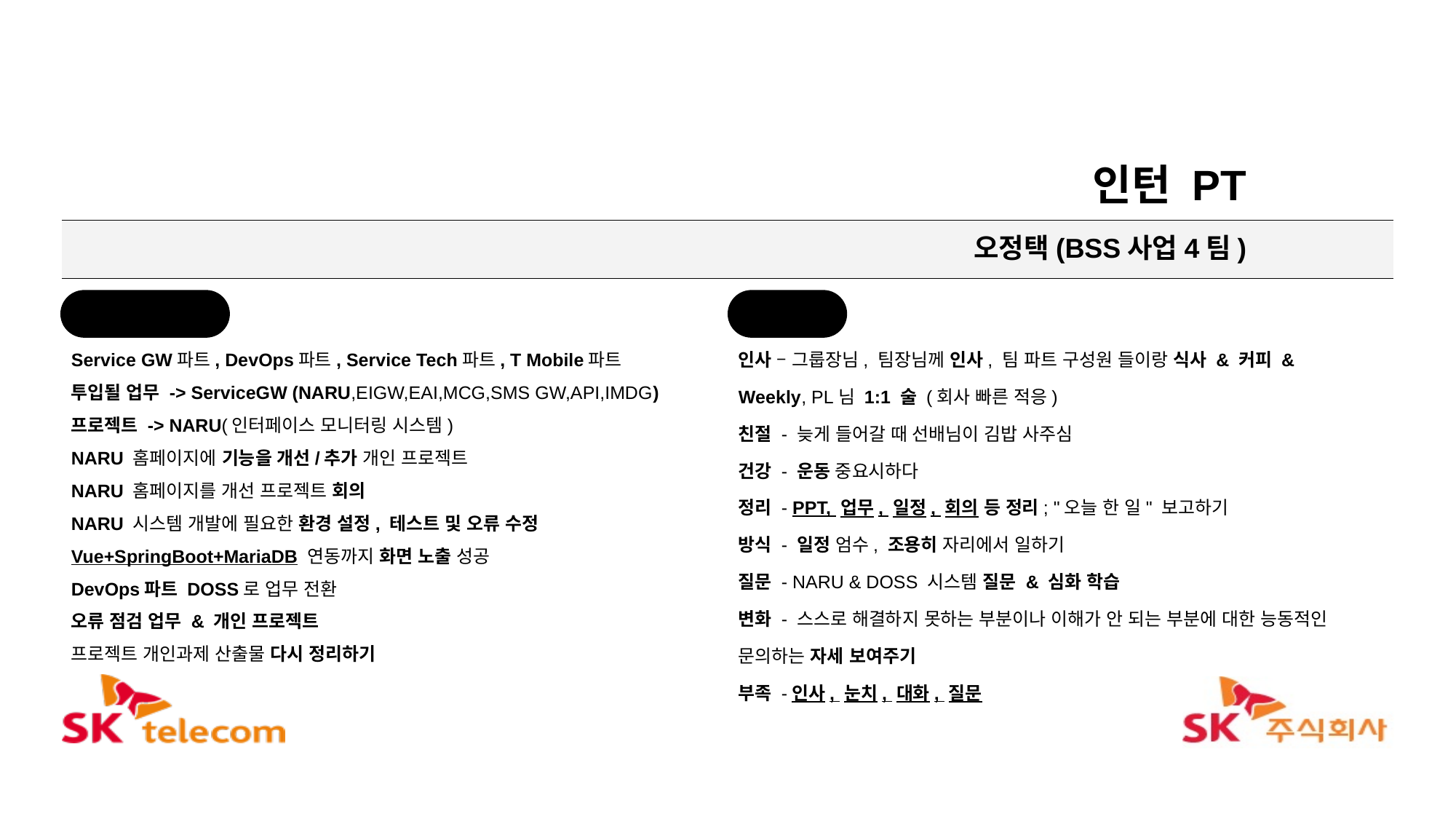

인턴 PT
오정택(BSS사업4팀)
업무&프로젝트
경험

Service GW파트, DevOps파트, Service Tech파트, T Mobile파트
투입될 업무 -> ServiceGW (NARU,EIGW,EAI,MCG,SMS GW,API,IMDG)
프로젝트 -> NARU(인터페이스 모니터링 시스템)
NARU 홈페이지에 기능을 개선/추가 개인 프로젝트
NARU 홈페이지를 개선 프로젝트 회의
NARU 시스템 개발에 필요한 환경 설정, 테스트 및 오류 수정
Vue+SpringBoot+MariaDB 연동까지 화면 노출 성공
DevOps파트 DOSS로 업무 전환
오류 점검 업무 & 개인 프로젝트
프로젝트 개인과제 산출물 다시 정리하기
인사 – 그룹장님, 팀장님께 인사, 팀 파트 구성원 들이랑 식사 & 커피 & Weekly, PL님 1:1 술 (회사 빠른 적응)
친절 - 늦게 들어갈 때 선배님이 김밥 사주심
건강 - 운동 중요시하다
정리 - PPT, 업무, 일정, 회의 등 정리; "오늘 한 일" 보고하기
방식 - 일정 엄수, 조용히 자리에서 일하기
질문 - NARU & DOSS 시스템 질문 & 심화 학습
변화 - 스스로 해결하지 못하는 부분이나 이해가 안 되는 부분에 대한 능동적인 문의하는 자세 보여주기
부족 -인사, 눈치, 대화, 질문